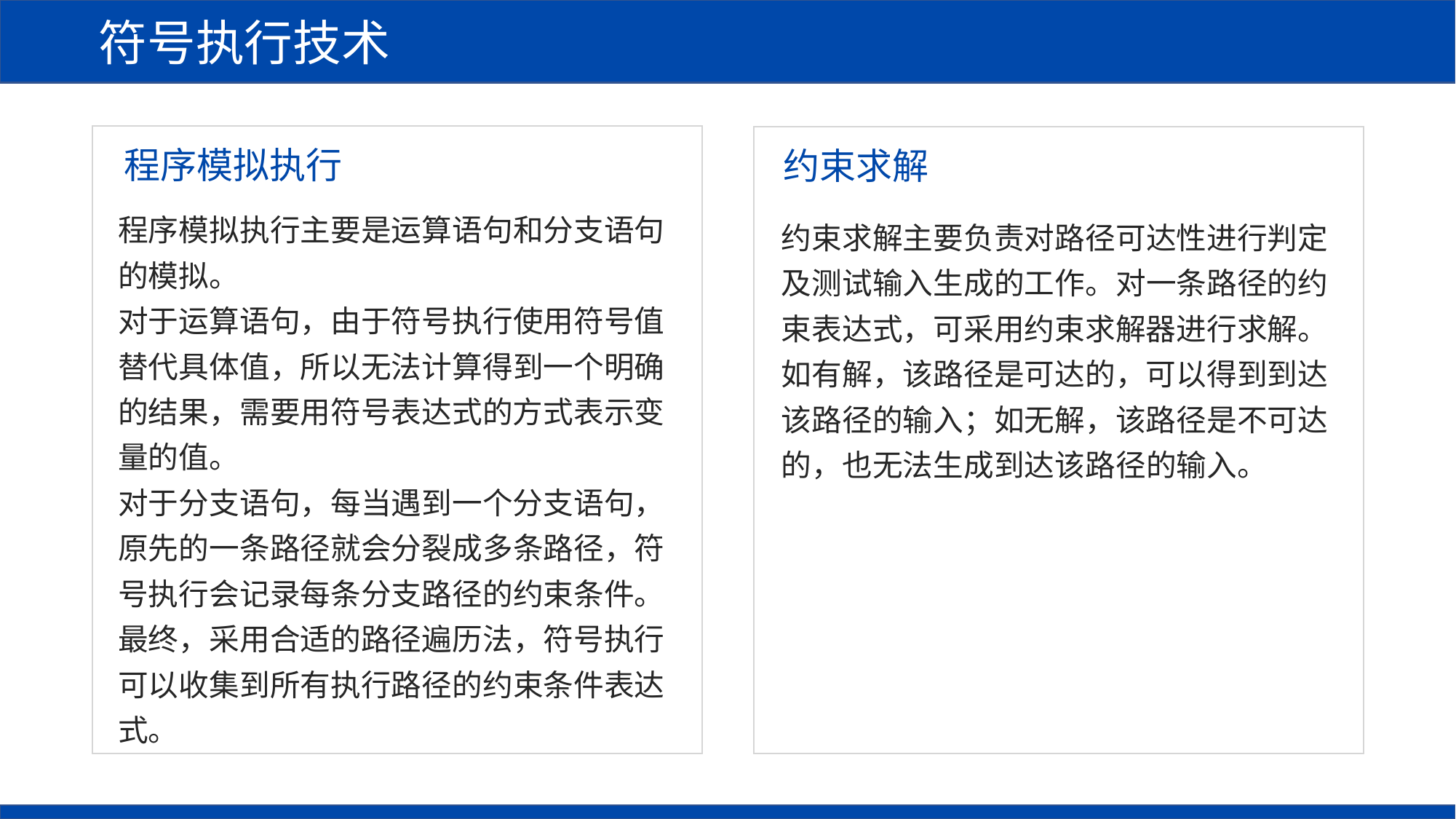

符号执行技术

程序模拟执行
约束求解
程序模拟执行主要是运算语句和分支语句的模拟。
对于运算语句，由于符号执行使用符号值替代具体值，所以无法计算得到一个明确的结果，需要用符号表达式的方式表示变量的值。
对于分支语句，每当遇到一个分支语句，原先的一条路径就会分裂成多条路径，符号执行会记录每条分支路径的约束条件。最终，采用合适的路径遍历法，符号执行可以收集到所有执行路径的约束条件表达式。
约束求解主要负责对路径可达性进行判定及测试输入生成的工作。对一条路径的约束表达式，可采用约束求解器进行求解。如有解，该路径是可达的，可以得到到达该路径的输入；如无解，该路径是不可达的，也无法生成到达该路径的输入。